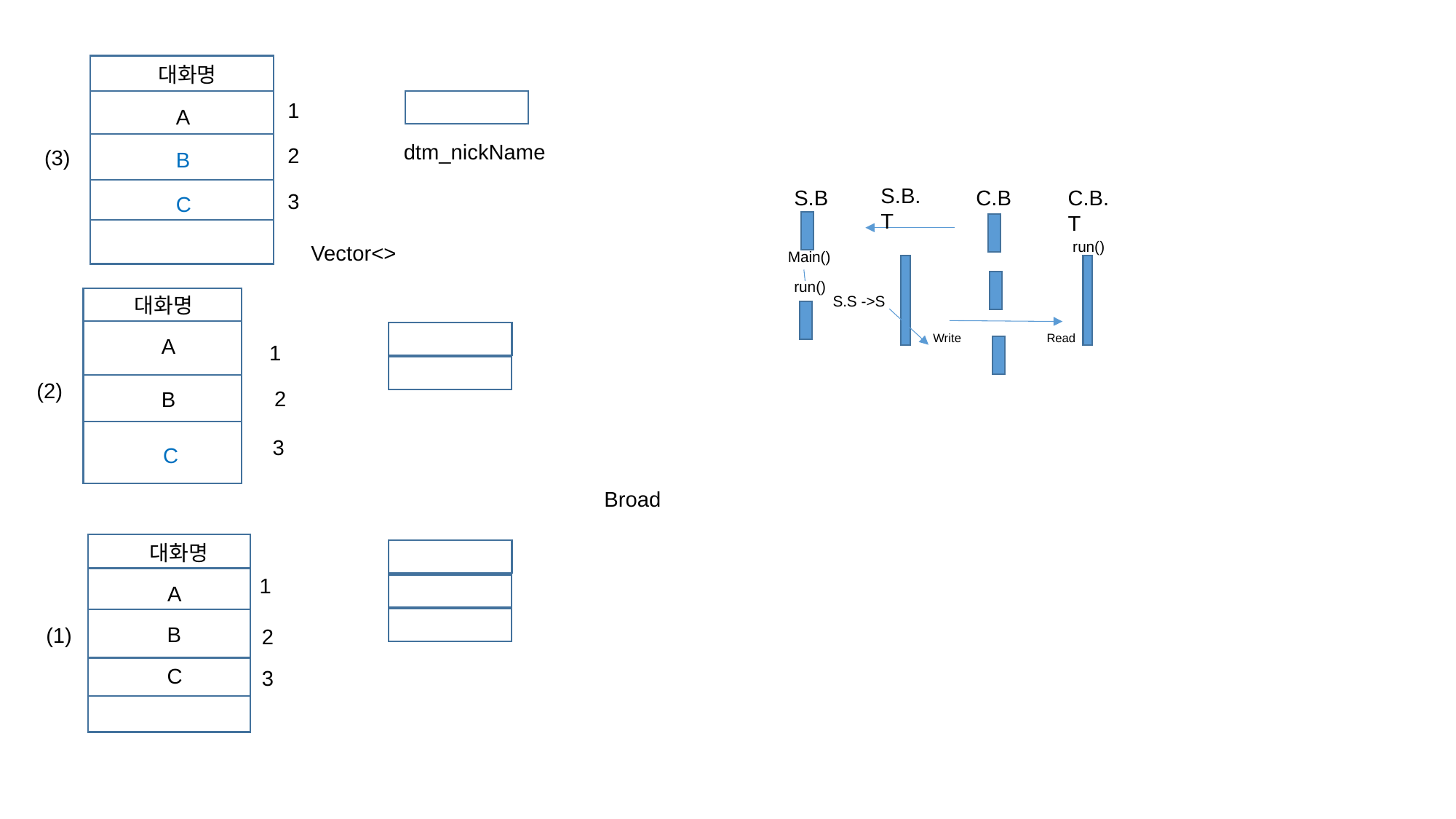

대화명

   A

   B

   C

1
dtm_nickName
2
(3)
S.B.T
S.B
C.B
C.B.T
3

run()
Vector<>
Main()

run()
S.S ->S
대화명

   A

   B

   C

Write
Read
1

(2)
2
3
Broad

대화명

   A

   B
   C

1

(1)
2
3